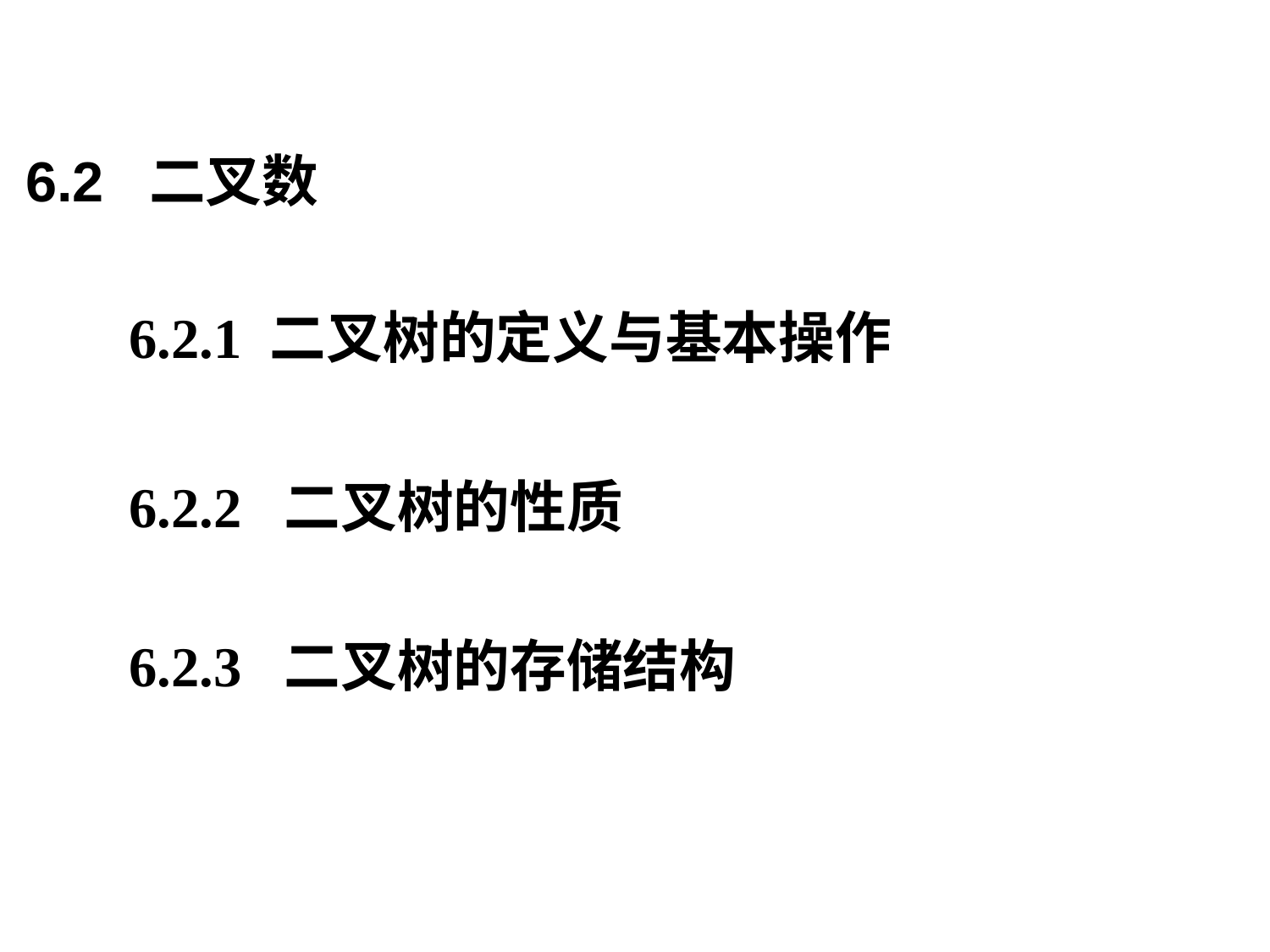

6.2  二叉数
6.2.1 二叉树的定义与基本操作
6.2.2  二叉树的性质
6.2.3  二叉树的存储结构